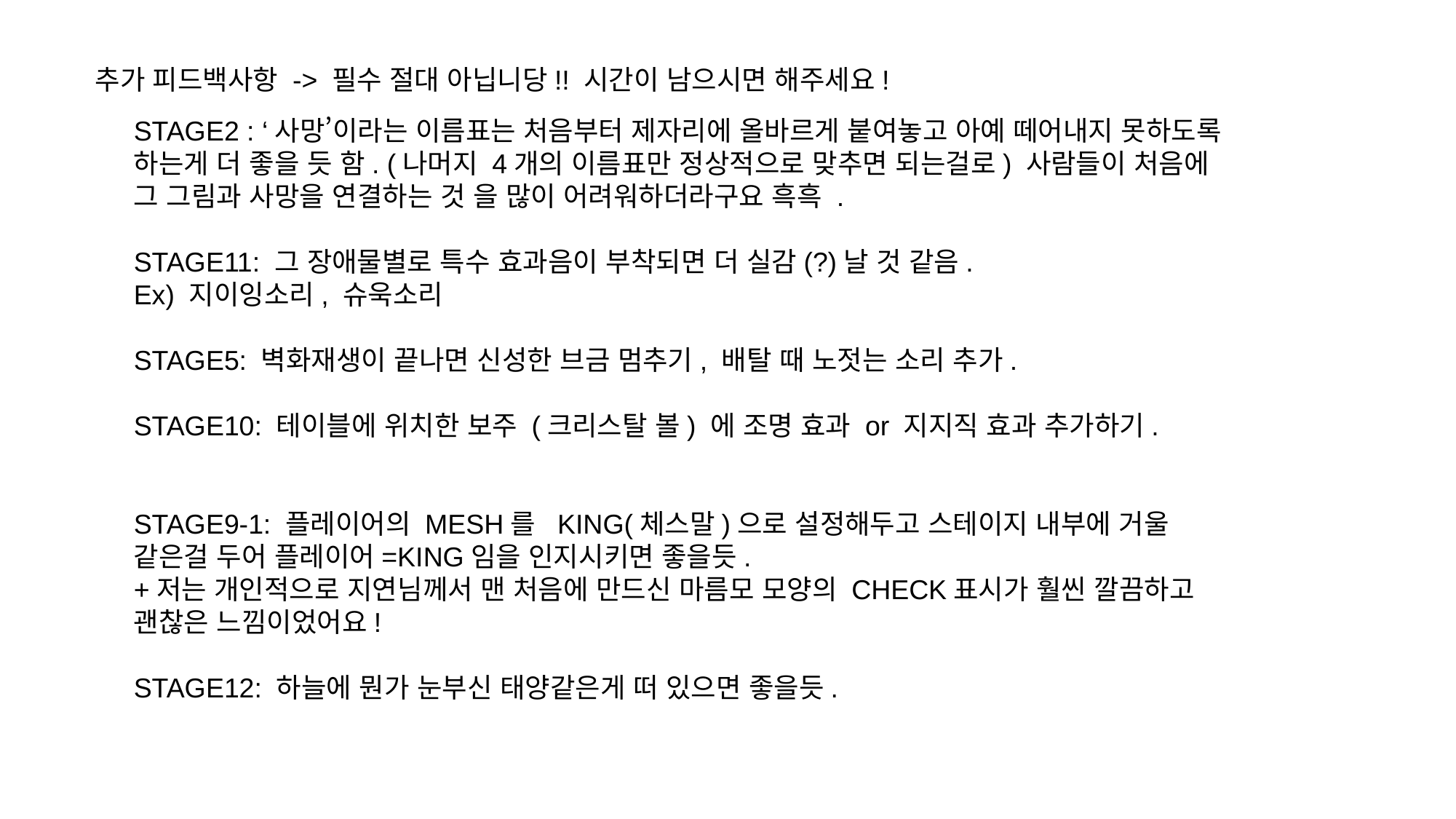

추가 피드백사항 -> 필수 절대 아닙니당!! 시간이 남으시면 해주세요!
STAGE2 : ‘사망’이라는 이름표는 처음부터 제자리에 올바르게 붙여놓고 아예 떼어내지 못하도록 하는게 더 좋을 듯 함. (나머지 4개의 이름표만 정상적으로 맞추면 되는걸로) 사람들이 처음에 그 그림과 사망을 연결하는 것 을 많이 어려워하더라구요 흑흑 .

STAGE11: 그 장애물별로 특수 효과음이 부착되면 더 실감(?)날 것 같음.
Ex) 지이잉소리, 슈욱소리

STAGE5: 벽화재생이 끝나면 신성한 브금 멈추기, 배탈 때 노젓는 소리 추가.

STAGE10: 테이블에 위치한 보주 (크리스탈 볼) 에 조명 효과 or 지지직 효과 추가하기.

STAGE9-1: 플레이어의 MESH를  KING(체스말)으로 설정해두고 스테이지 내부에 거울 같은걸 두어 플레이어=KING임을 인지시키면 좋을듯.
+저는 개인적으로 지연님께서 맨 처음에 만드신 마름모 모양의 CHECK표시가 훨씬 깔끔하고 괜찮은 느낌이었어요!

STAGE12: 하늘에 뭔가 눈부신 태양같은게 떠 있으면 좋을듯.